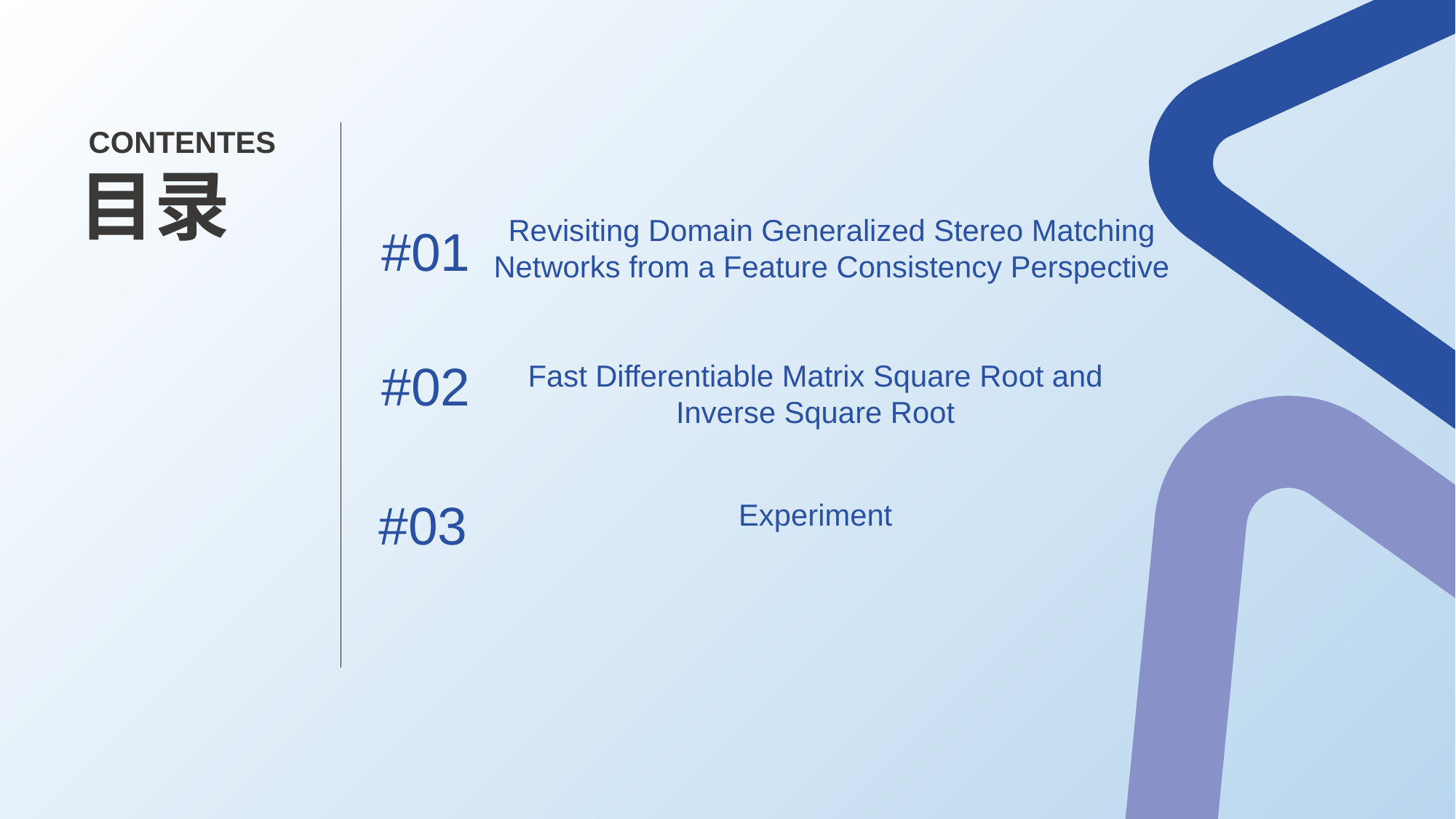

CONTENTES
目录
Revisiting Domain Generalized Stereo Matching Networks from a Feature Consistency Perspective
#01
#02
Fast Differentiable Matrix Square Root and Inverse Square Root

#03
Experiment